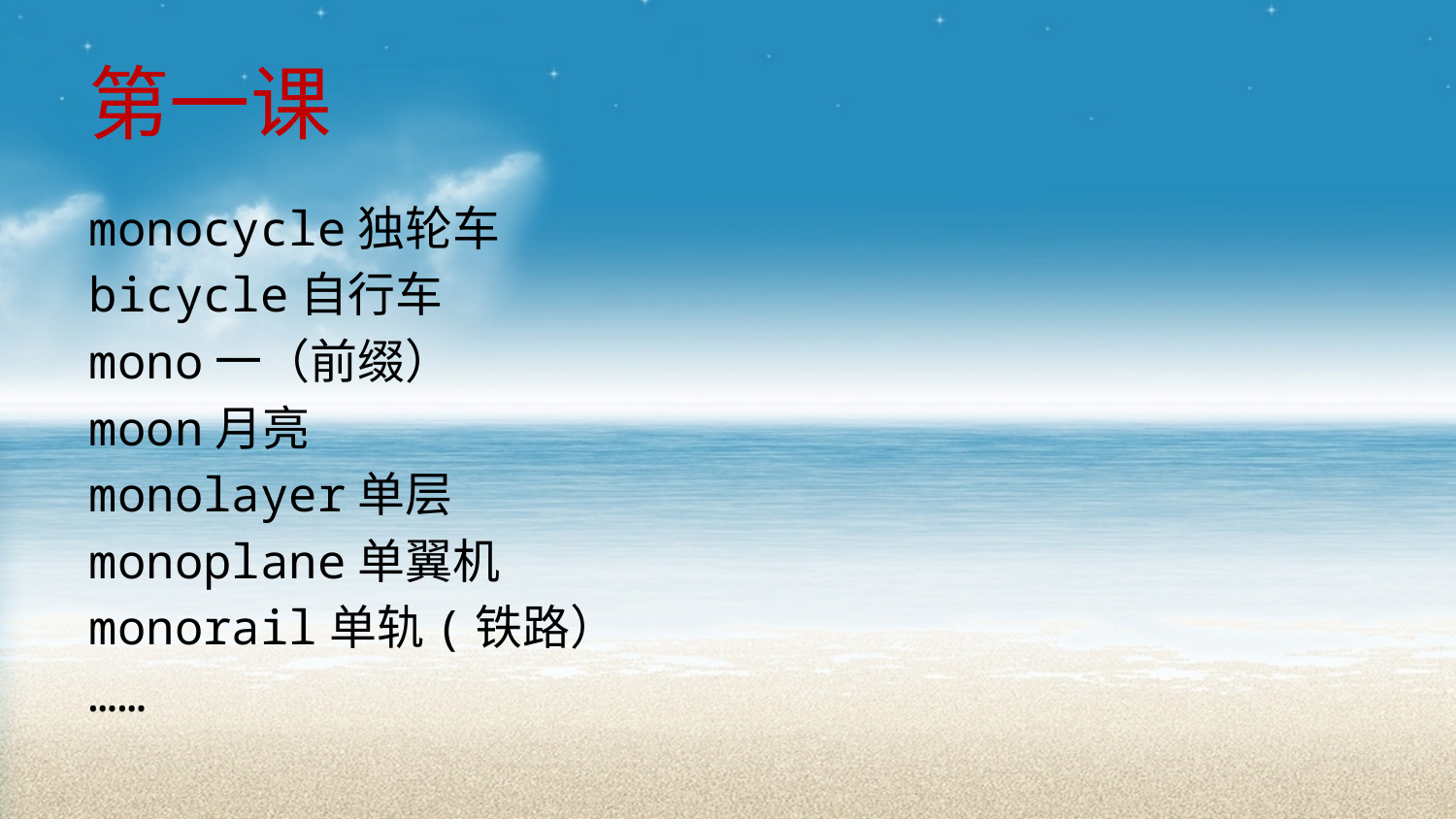

# 第一课
monocycle独轮车
bicycle自行车
mono一（前缀）
moon月亮
monolayer单层
monoplane单翼机
monorail单轨(铁路）
……